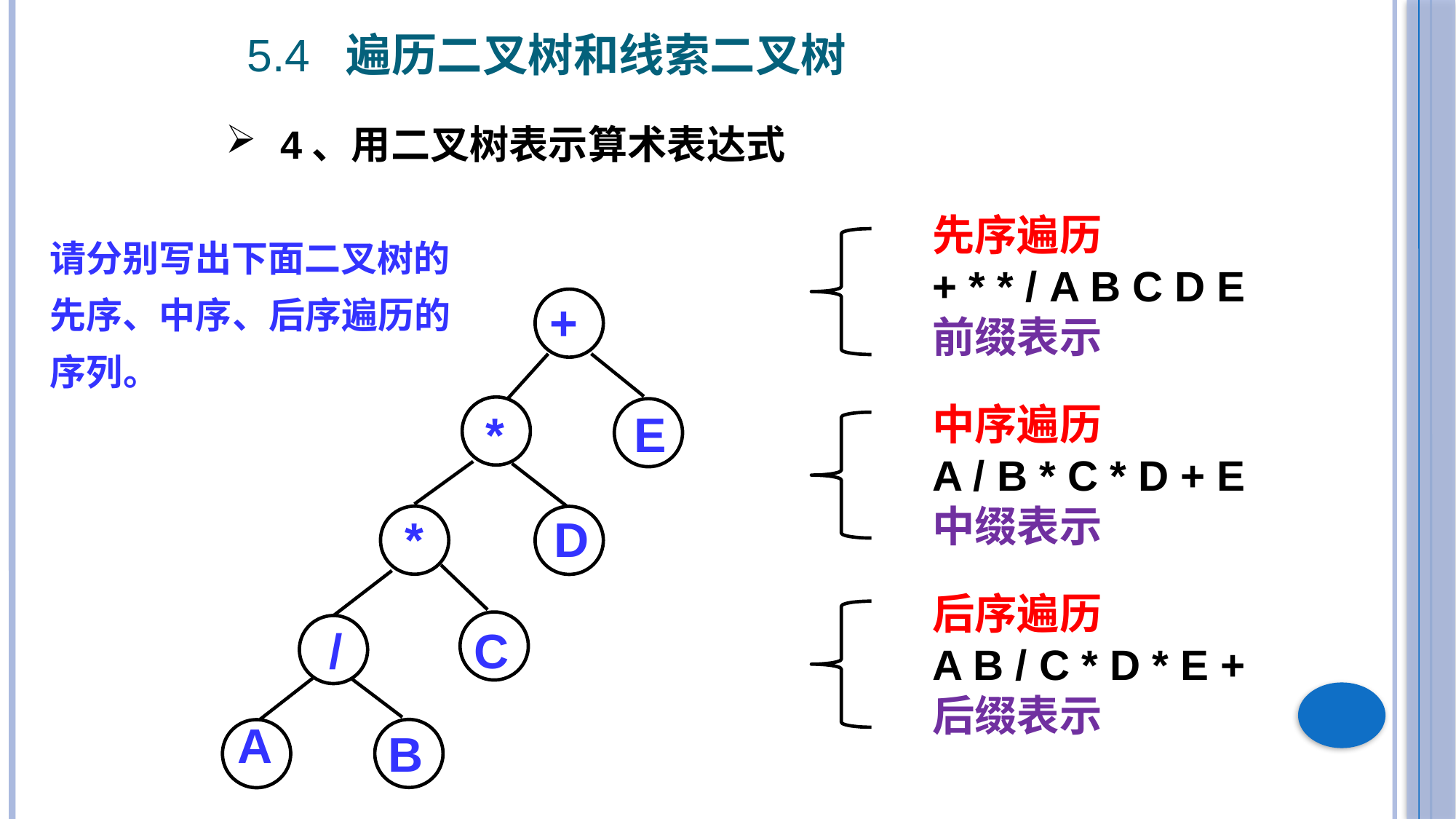

5.4  遍历二叉树和线索二叉树
4、用二叉树表示算术表达式
先序遍历
+ * * / A B C D E
前缀表示

中序遍历
A / B * C * D + E
中缀表示

后序遍历
A B / C * D * E +
后缀表示
请分别写出下面二叉树的先序、中序、后序遍历的序列。

+

*
E

*

D

C
/

A

B